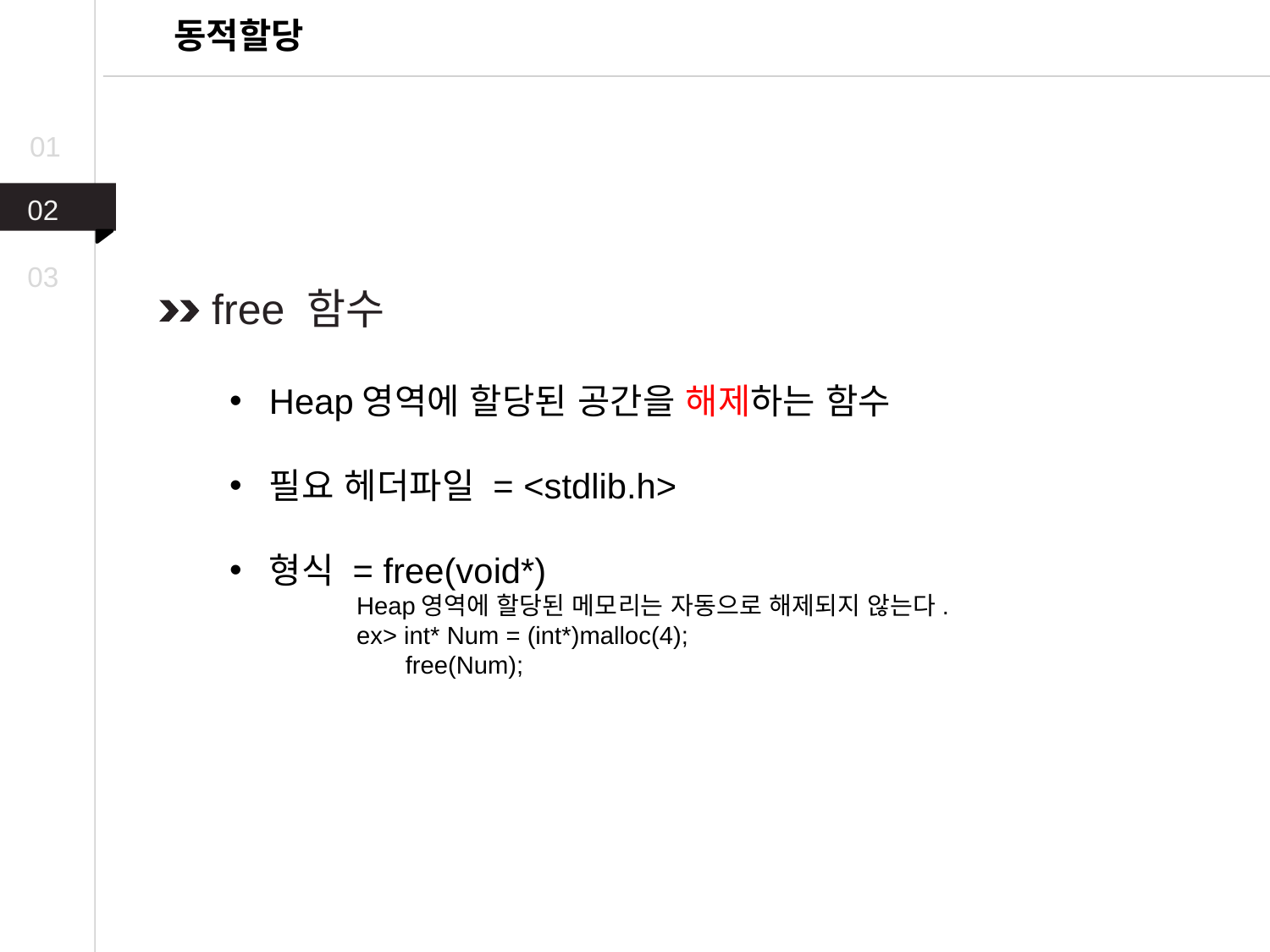

동적할당
01

02

03
free 함수

Heap영역에 할당된 공간을 해제하는 함수

필요 헤더파일 = <stdlib.h>

형식 = free(void*)
	Heap영역에 할당된 메모리는 자동으로 해제되지 않는다.
	ex> int* Num = (int*)malloc(4);
	       free(Num);